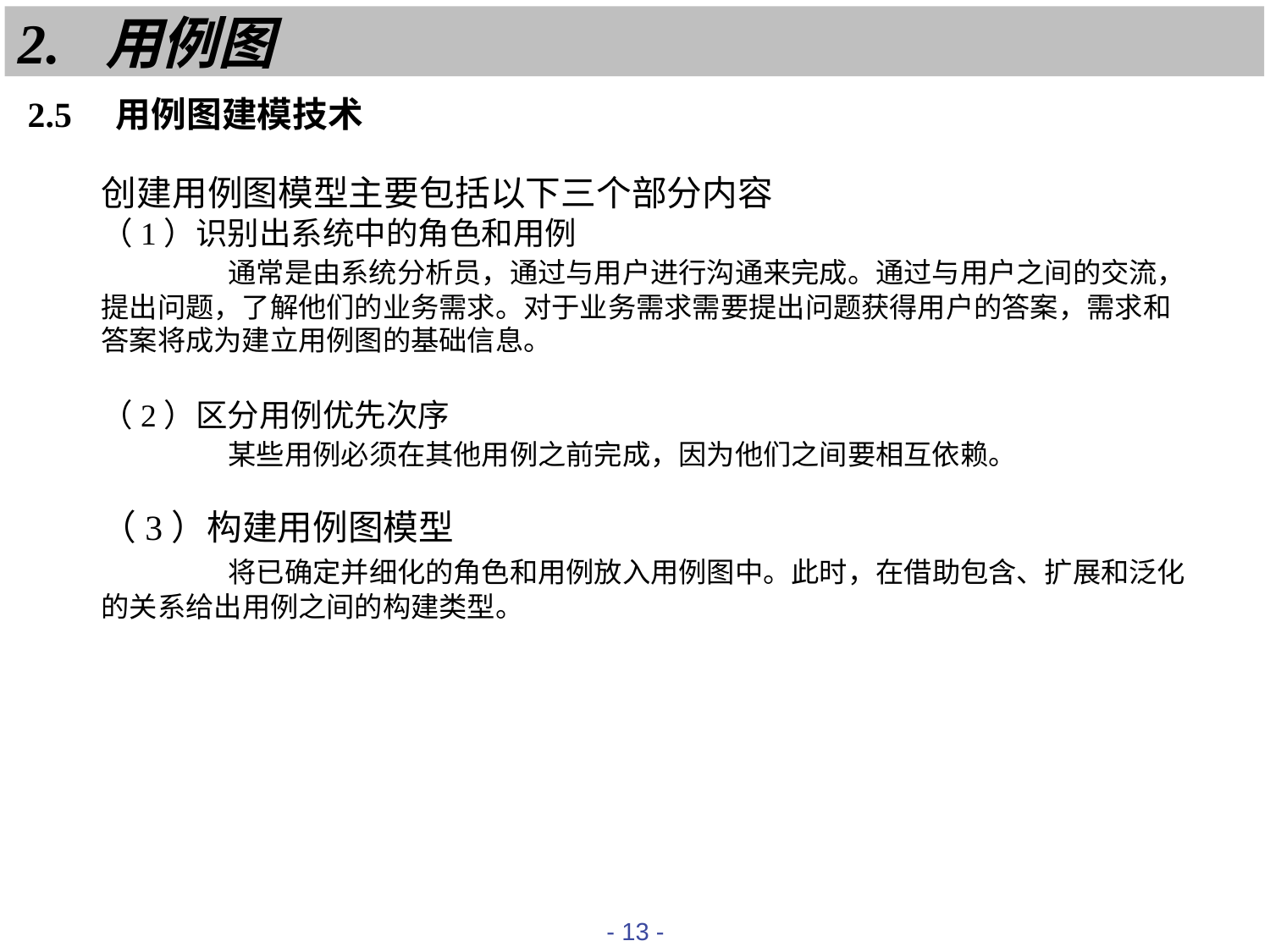

# 2.  用例图
2.5　用例图建模技术
创建用例图模型主要包括以下三个部分内容
（1）识别出系统中的角色和用例
	通常是由系统分析员，通过与用户进行沟通来完成。通过与用户之间的交流，提出问题，了解他们的业务需求。对于业务需求需要提出问题获得用户的答案，需求和答案将成为建立用例图的基础信息。

（2）区分用例优先次序
	某些用例必须在其他用例之前完成，因为他们之间要相互依赖。

（3）构建用例图模型
	将已确定并细化的角色和用例放入用例图中。此时，在借助包含、扩展和泛化的关系给出用例之间的构建类型。